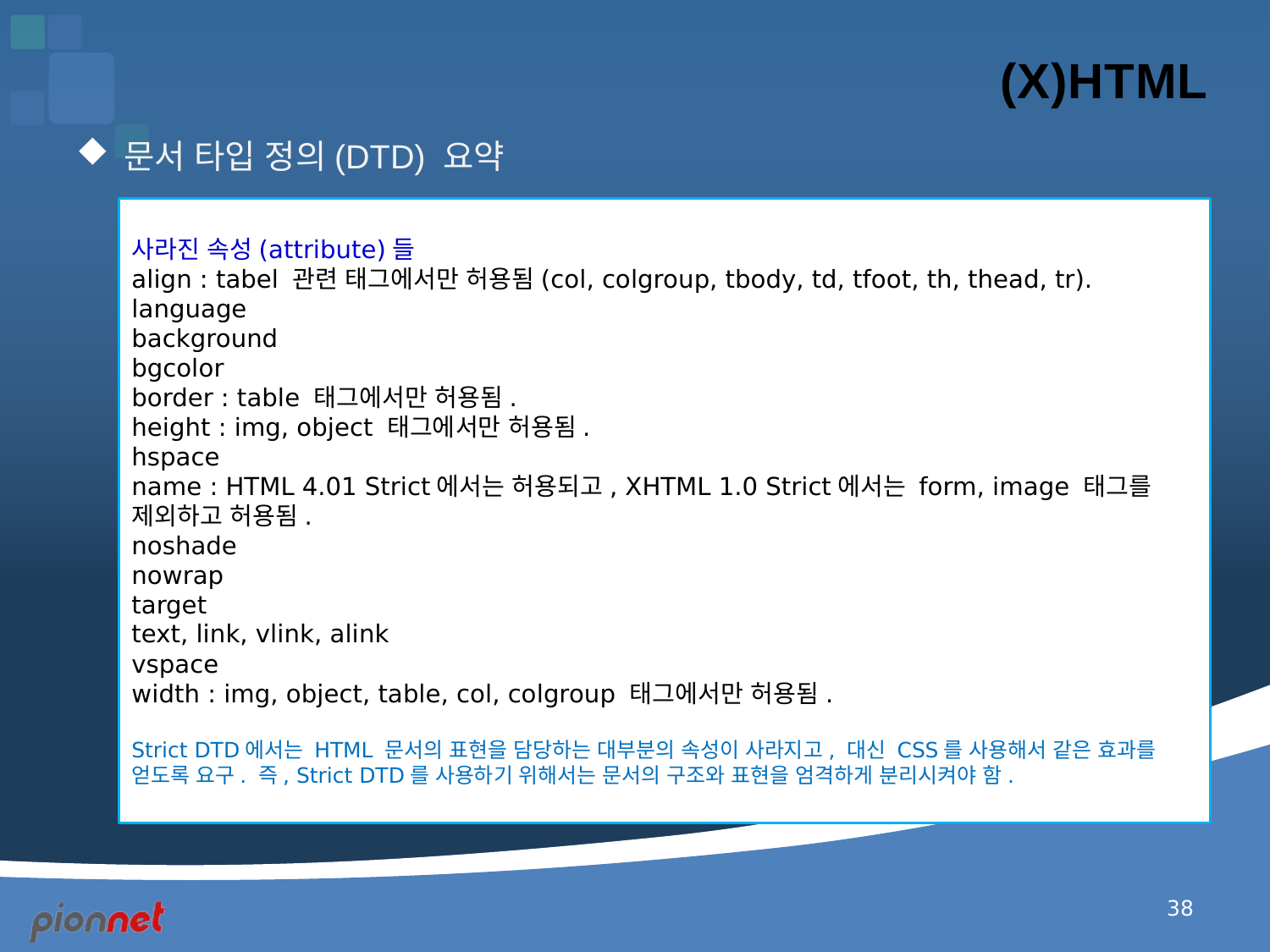

# (X)HTML
문서 타입 정의(DTD) 요약

사라진 속성(attribute)들
align : tabel 관련 태그에서만 허용됨(col, colgroup, tbody, td, tfoot, th, thead, tr).
language
background
bgcolor
border : table 태그에서만 허용됨.
height : img, object 태그에서만 허용됨.
hspace
name : HTML 4.01 Strict에서는 허용되고, XHTML 1.0 Strict에서는 form, image 태그를 제외하고 허용됨.
noshade
nowrap
target
text, link, vlink, alink
vspace
width : img, object, table, col, colgroup 태그에서만 허용됨.

Strict DTD에서는 HTML 문서의 표현을 담당하는 대부분의 속성이 사라지고, 대신 CSS를 사용해서 같은 효과를 얻도록 요구. 즉, Strict DTD를 사용하기 위해서는 문서의 구조와 표현을 엄격하게 분리시켜야 함.
38